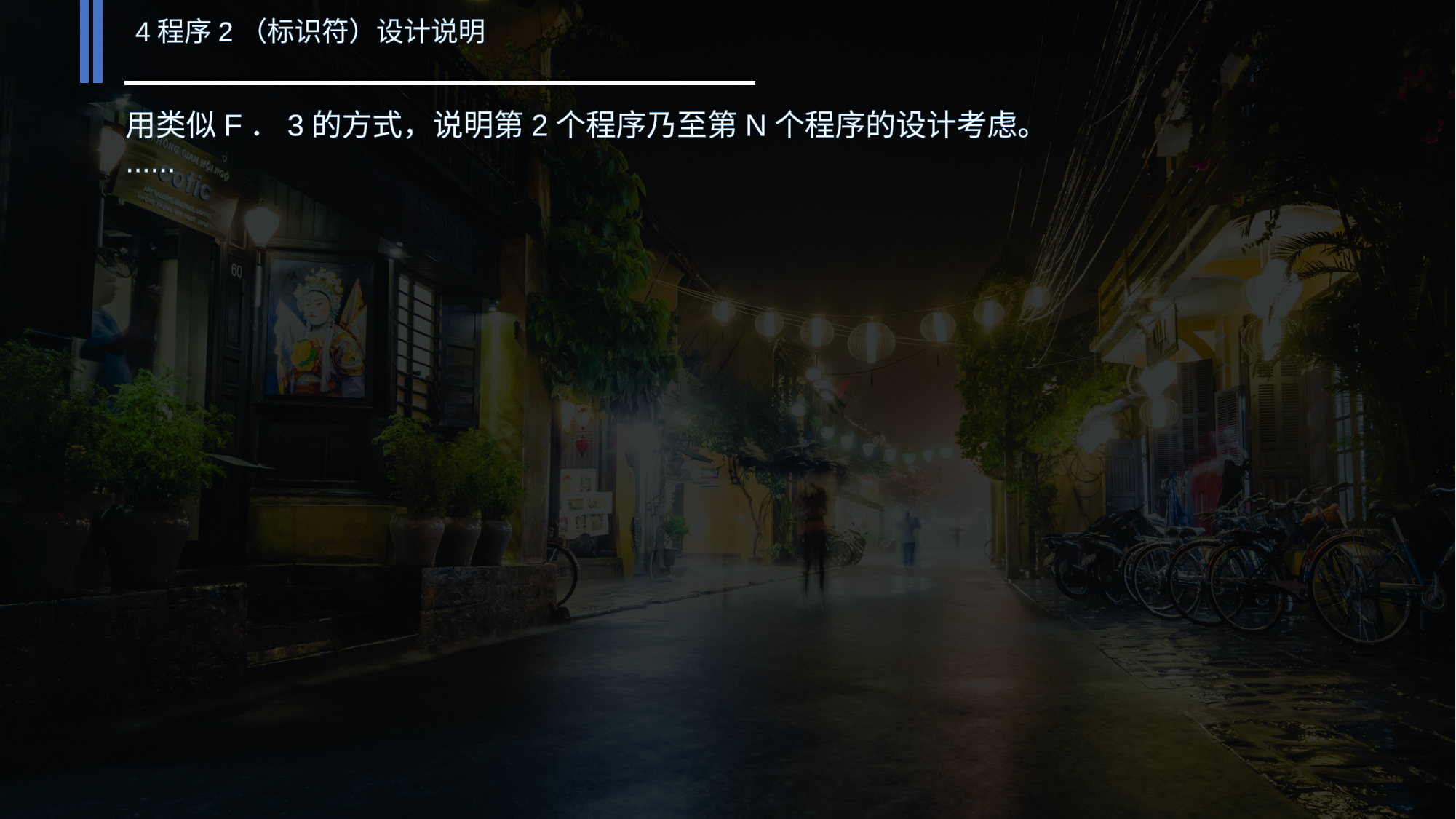

4程序2（标识符）设计说明
用类似F．3的方式，说明第2个程序乃至第N个程序的设计考虑。
......